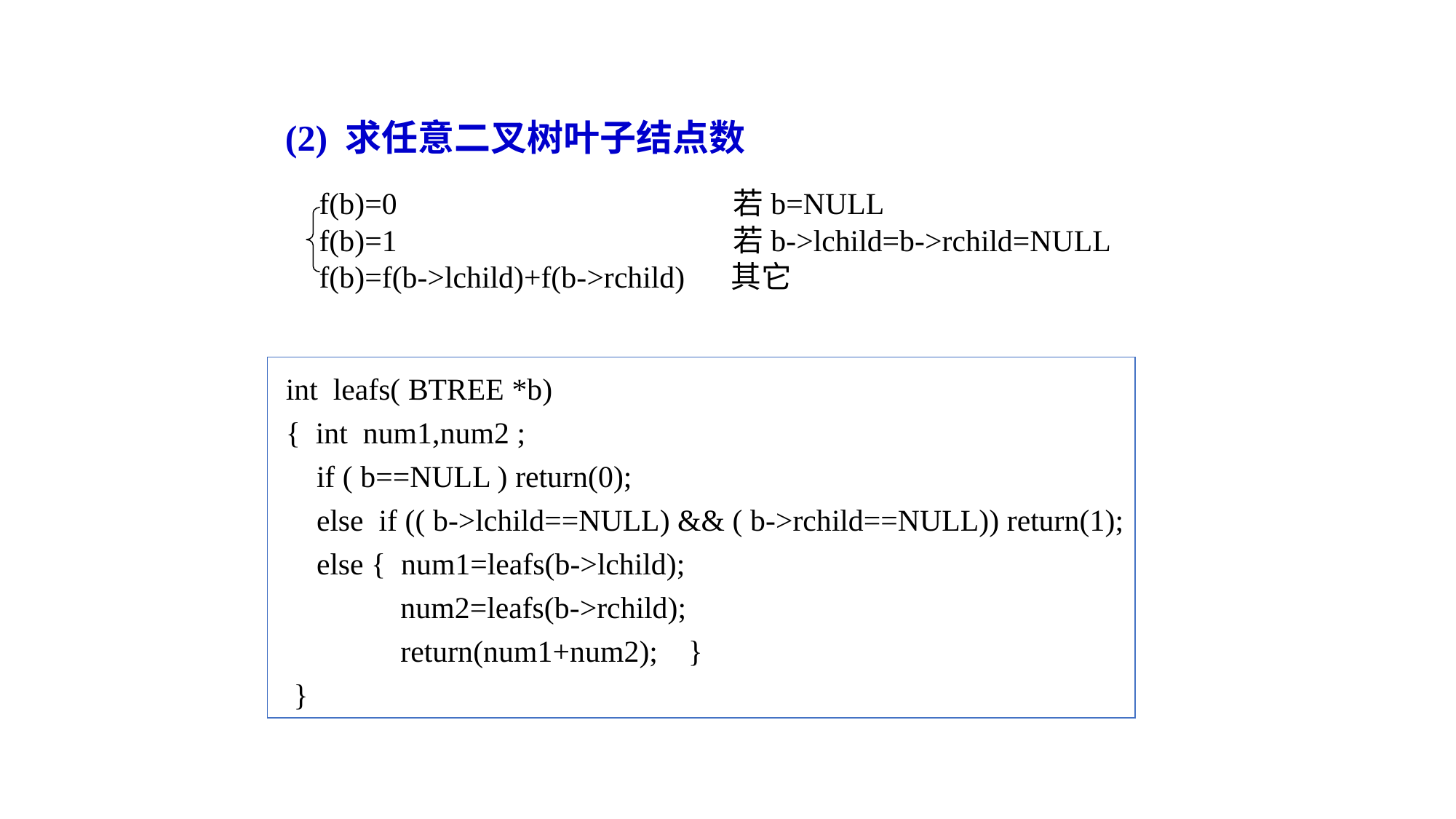

(2) 求任意二叉树叶子结点数
         f(b)=0                                           若b=NULL
         f(b)=1                                           若b->lchild=b->rchild=NULL
         f(b)=f(b->lchild)+f(b->rchild)     其它

 int  leafs( BTREE *b)
 {  int  num1,num2 ;
     if ( b==NULL ) return(0);
     else  if (( b->lchild==NULL) && ( b->rchild==NULL)) return(1);
     else {  num1=leafs(b->lchild);
                num2=leafs(b->rchild);
                return(num1+num2);    }
  }